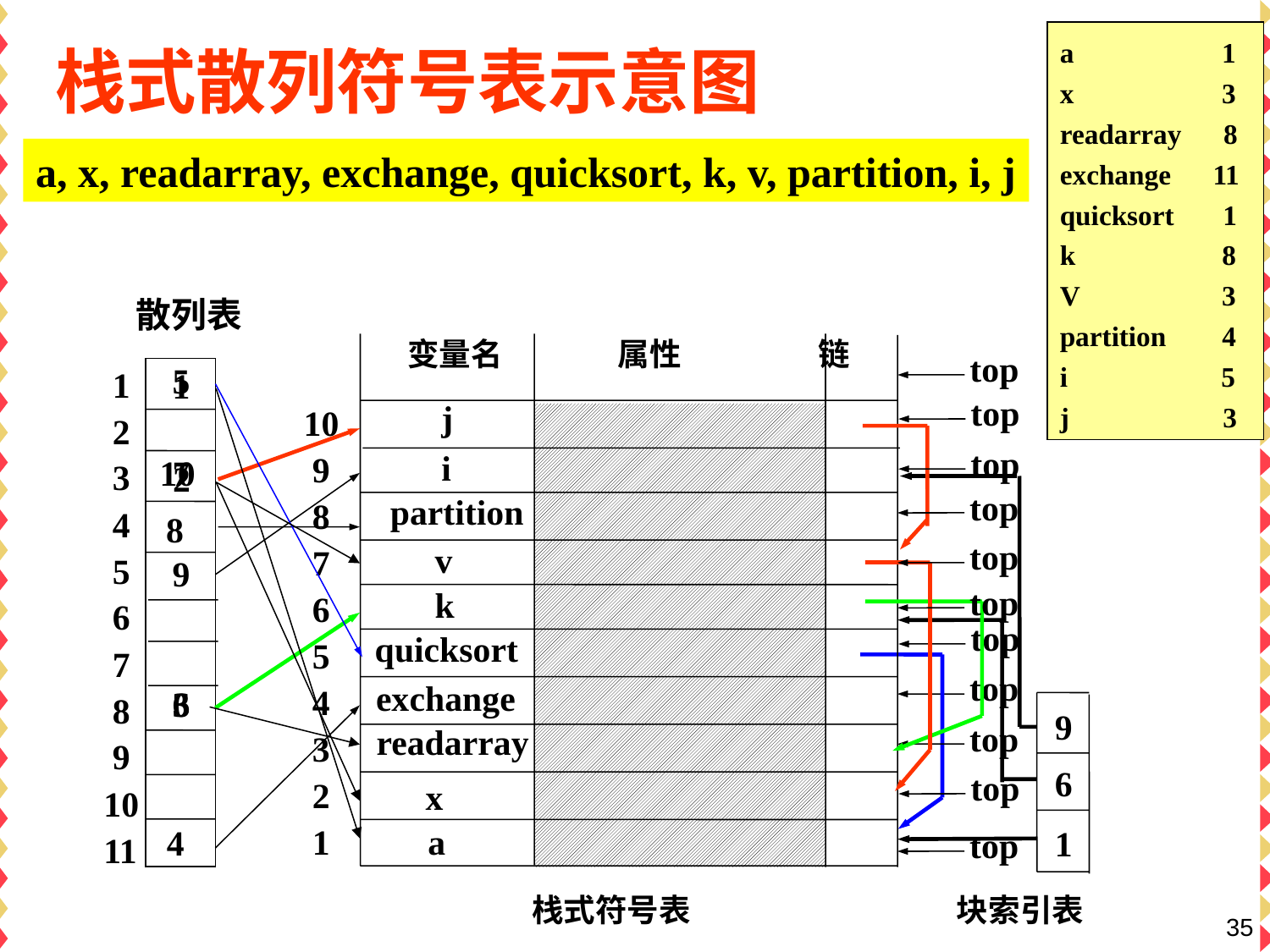

a	     1
x	     3
readarray      8
exchange      11 quicksort       1
k                     8
V              	     3
partition        4
i                      5
j                      3
# 栈式散列符号表示意图
a, x, readarray, exchange, quicksort, k, v, partition, i, j
散列表
变量名                属性                   链

top

 1
 2
 3
 4
 5
 6
 7
 8
 9
10
11
5
1

top

j
10
 9
 8
 7
 6
 5
 4
 3
 2
 1

top

i
10
7

2

top

partition
8

top

v
9

top

k

top

 quicksort

top

exchange
3
6

9

top

readarray

6

top

x

1
top

a
4

栈式符号表                                     块索引表
35